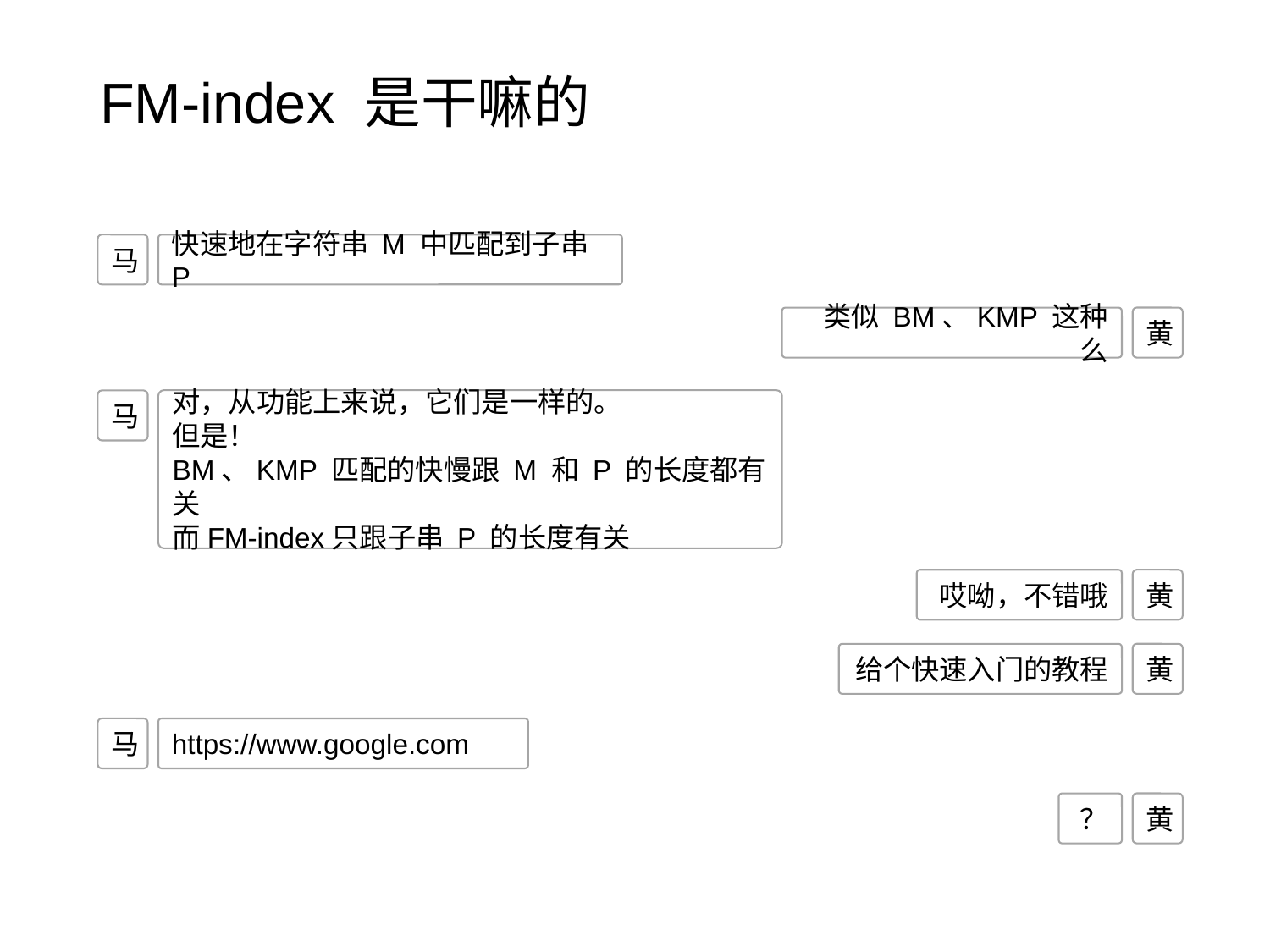

# FM-index 是干嘛的
马
快速地在字符串 M 中匹配到子串P
类似 BM、KMP 这种么
黄
对，从功能上来说，它们是一样的。
但是！
BM、KMP 匹配的快慢跟 M 和 P 的长度都有关
而FM-index只跟子串 P 的长度有关
马
哎呦，不错哦
黄
给个快速入门的教程
黄
马
https://www.google.com
？
黄